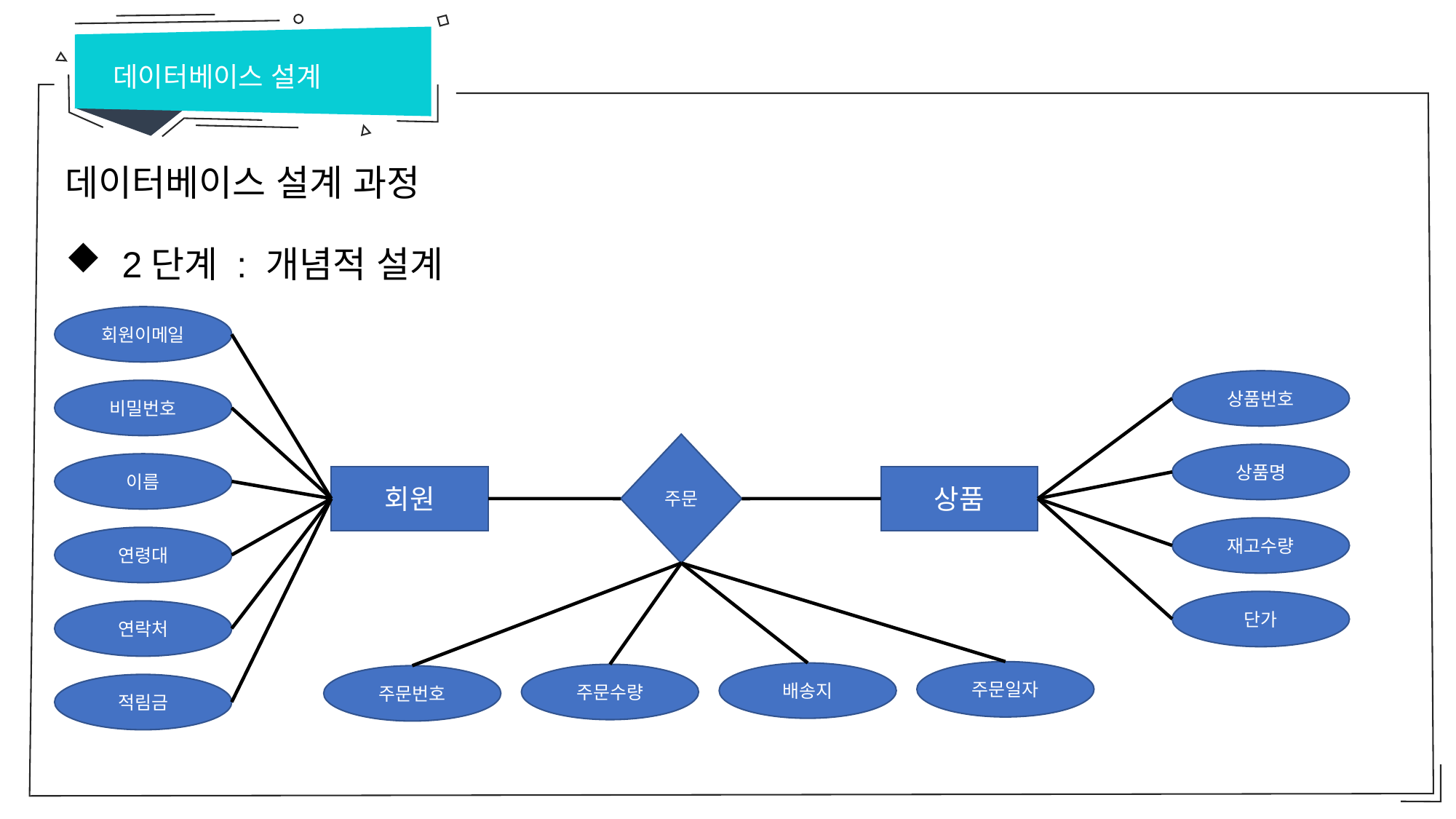

데이터베이스 설계
데이터베이스 설계 과정
  2단계 : 개념적 설계

회원이메일
상품번호
비밀번호
주문
상품명
이름
회원
상품
재고수량
연령대
단가
연락처
주문일자
배송지
주문수량
주문번호
적림금